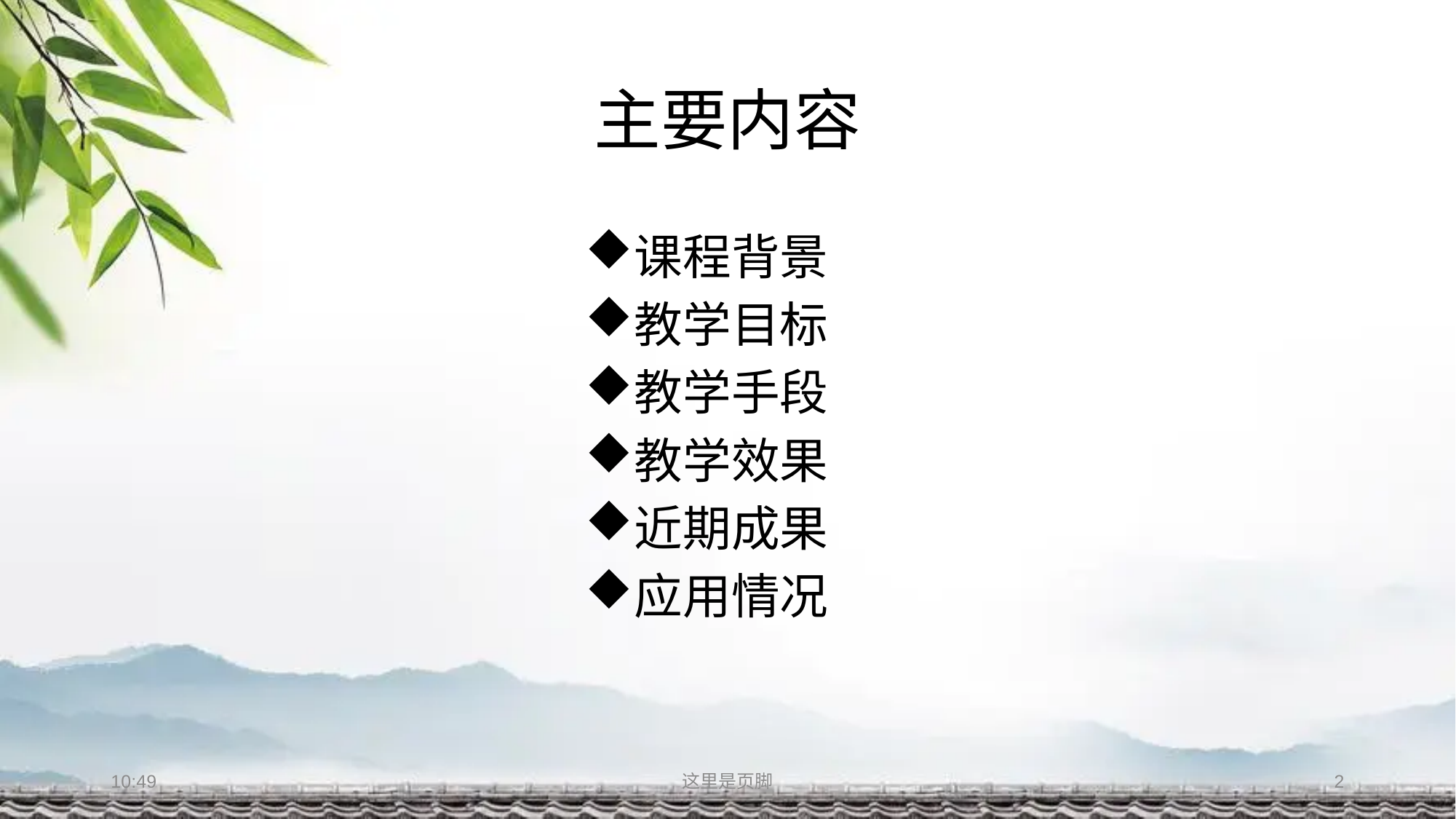

# 主要内容
课程背景
教学目标
教学手段
教学效果
近期成果
应用情况

10:49
这里是页脚
2